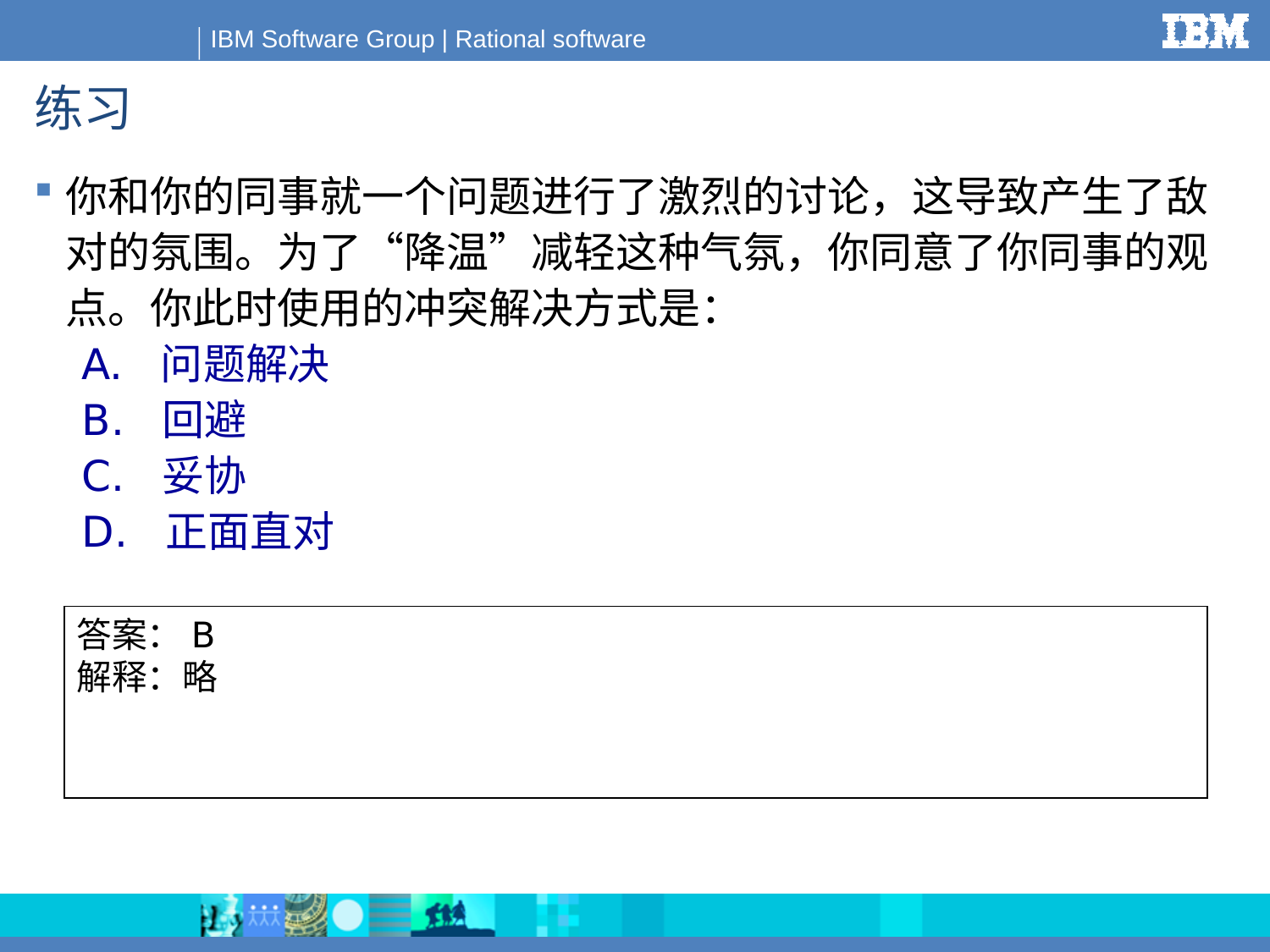

# 练习
你和你的同事就一个问题进行了激烈的讨论，这导致产生了敌对的氛围。为了“降温”减轻这种气氛，你同意了你同事的观点。你此时使用的冲突解决方式是：
A.  问题解决
B.  回避
C.  妥协
D.  正面直对
答案：B
解释：略